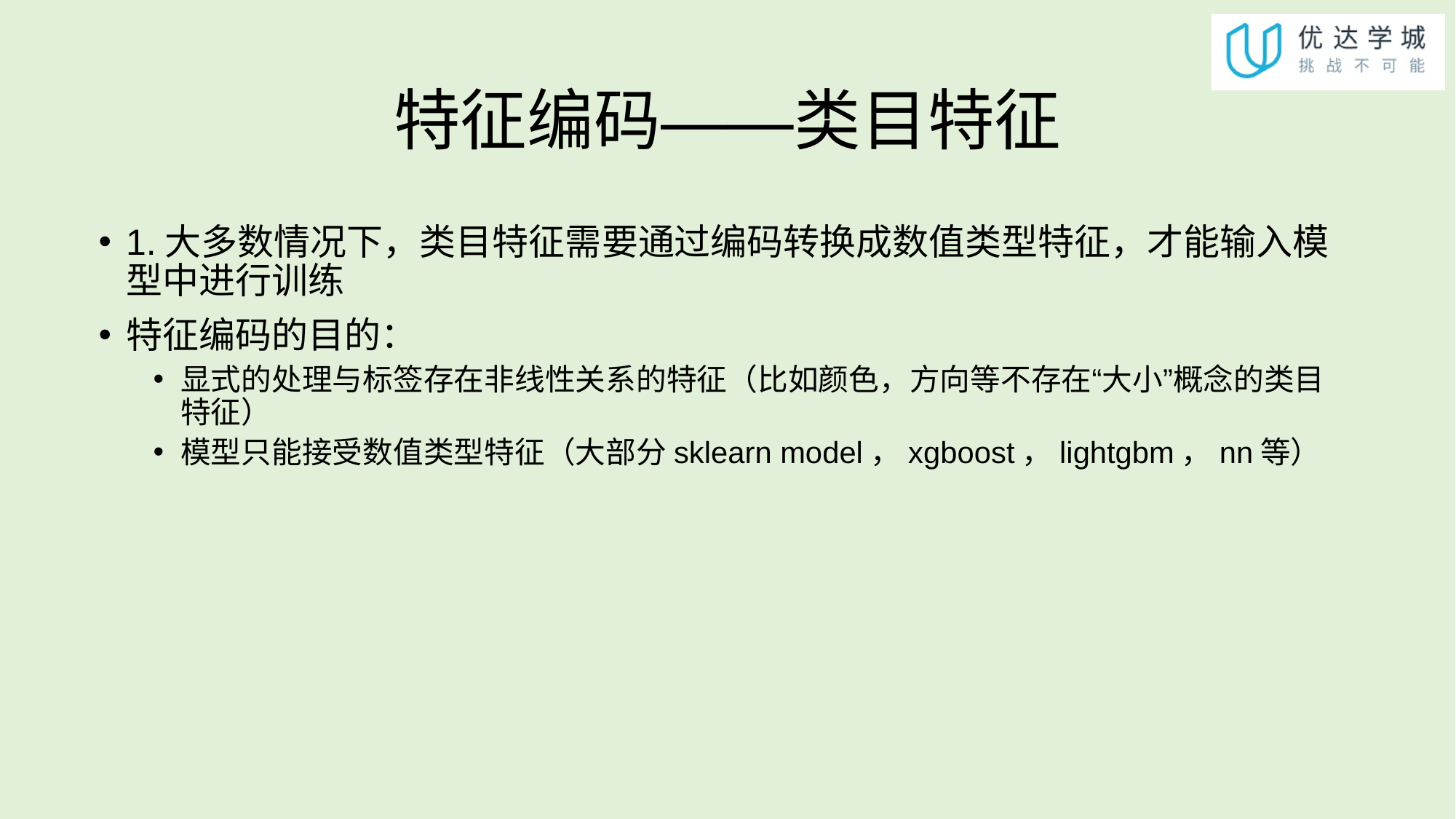

# 特征编码——类目特征
1.大多数情况下，类目特征需要通过编码转换成数值类型特征，才能输入模型中进行训练
特征编码的目的：
显式的处理与标签存在非线性关系的特征（比如颜色，方向等不存在“大小”概念的类目特征）
模型只能接受数值类型特征（大部分sklearn model，xgboost，lightgbm，nn等）